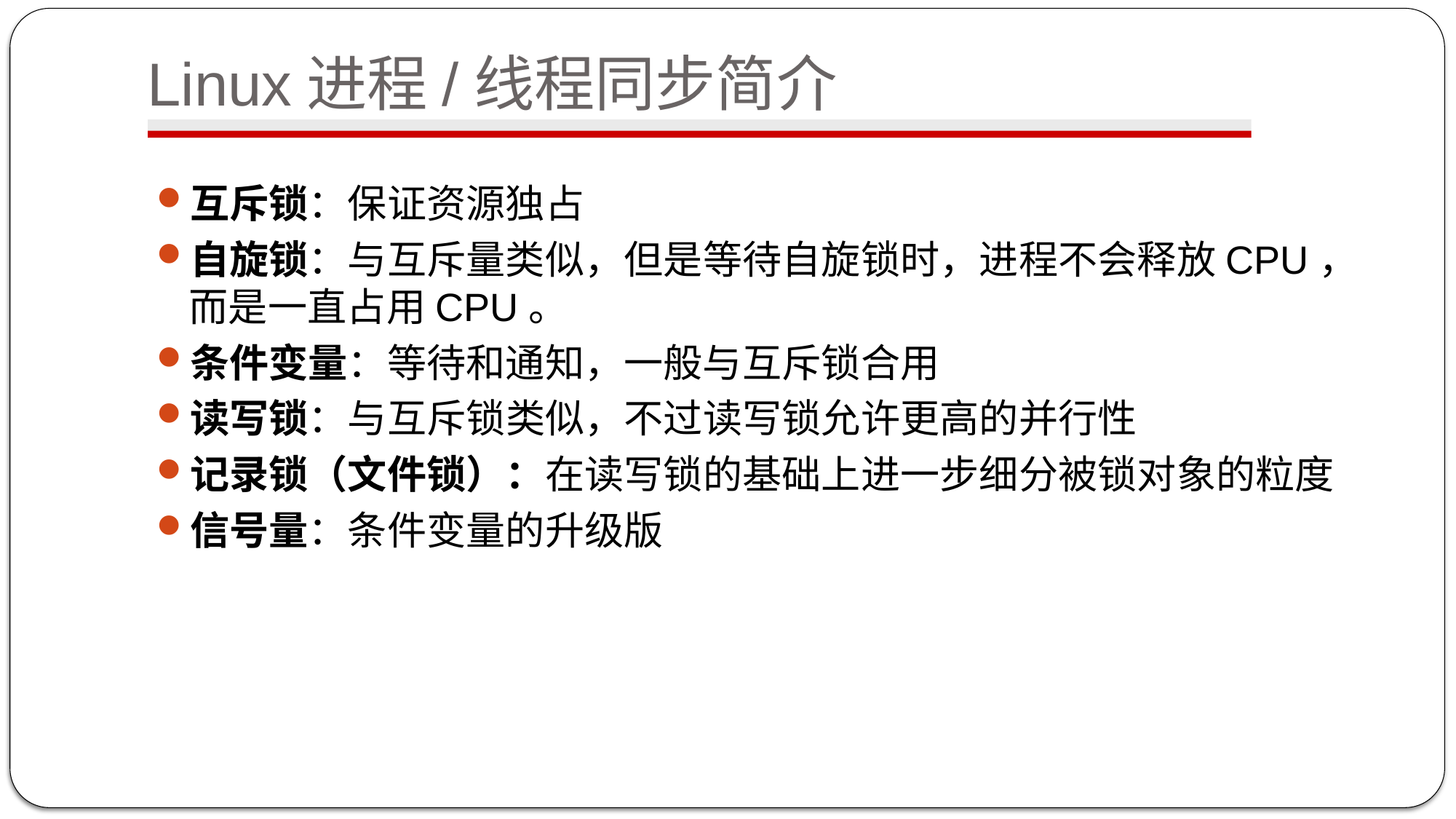

# Linux进程/线程同步简介
互斥锁：保证资源独占
自旋锁：与互斥量类似，但是等待自旋锁时，进程不会释放CPU，而是一直占用CPU。
条件变量：等待和通知，一般与互斥锁合用
读写锁：与互斥锁类似，不过读写锁允许更高的并行性
记录锁（文件锁）：在读写锁的基础上进一步细分被锁对象的粒度
信号量：条件变量的升级版